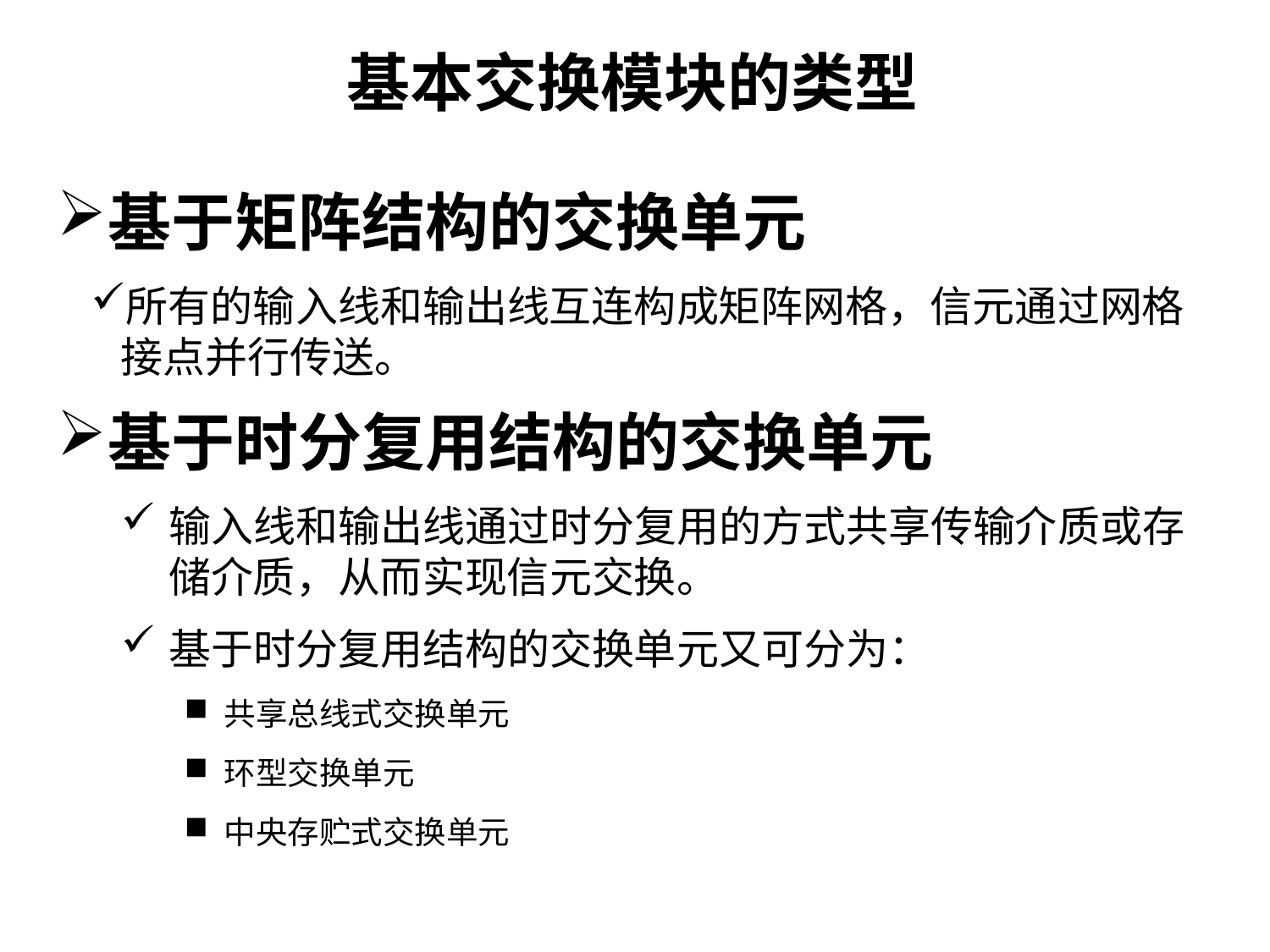

基本交换模块的类型
基于矩阵结构的交换单元
所有的输入线和输出线互连构成矩阵网格，信元通过网格接点并行传送。
基于时分复用结构的交换单元
输入线和输出线通过时分复用的方式共享传输介质或存储介质，从而实现信元交换。
基于时分复用结构的交换单元又可分为：
共享总线式交换单元
环型交换单元
中央存贮式交换单元